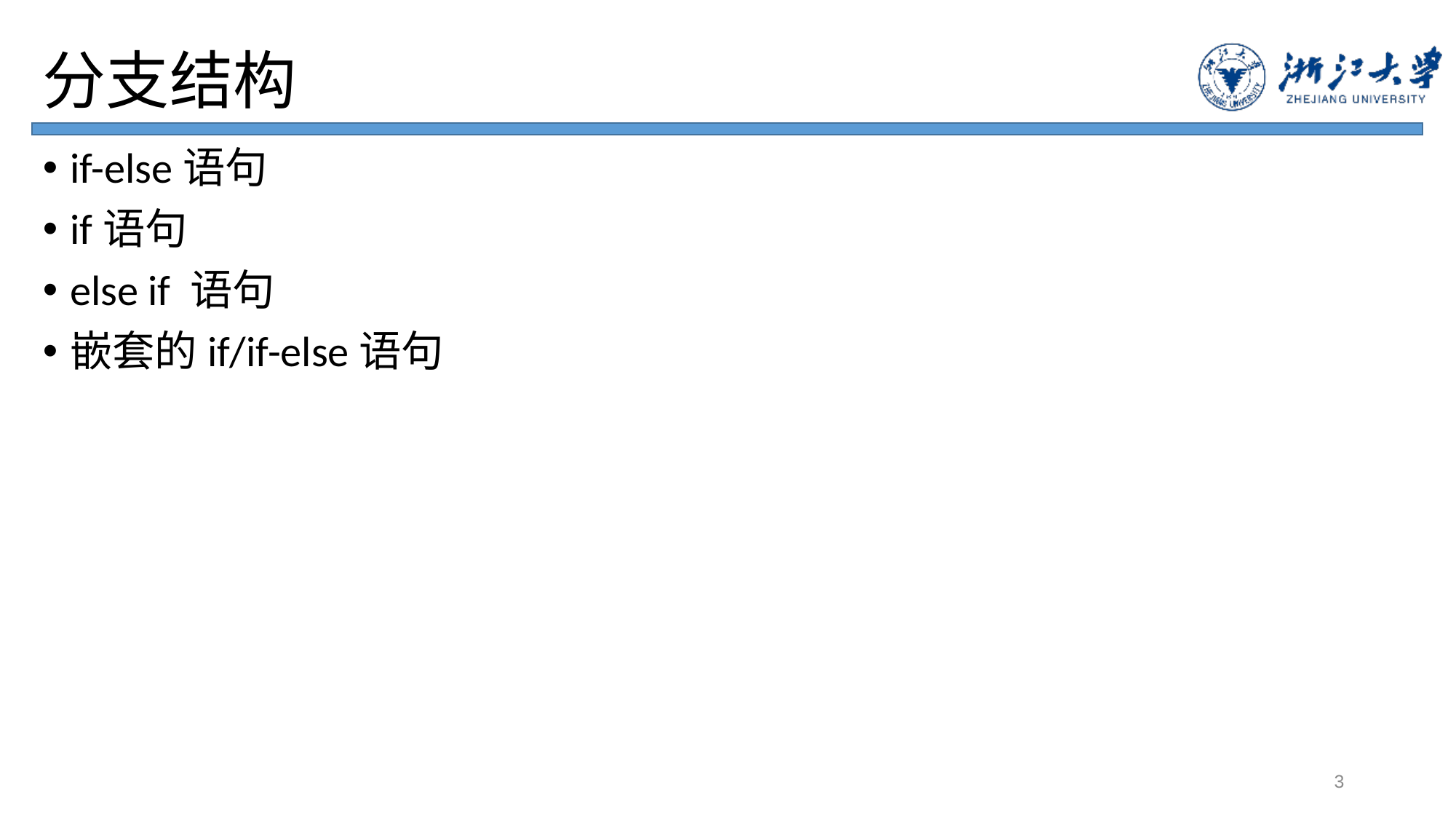

# 分支结构
if-else语句
if语句
else if 语句
嵌套的if/if-else语句
3